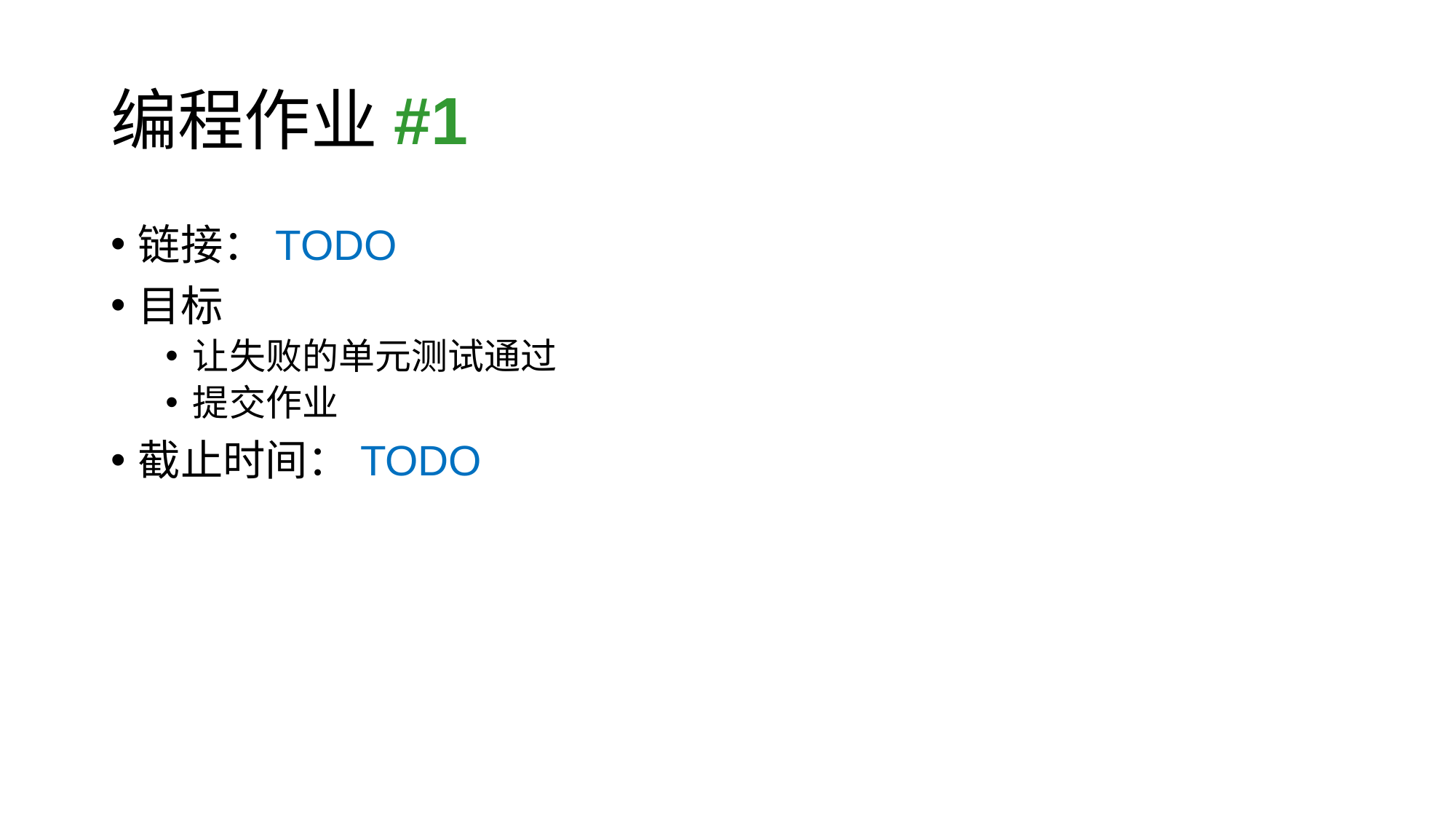

# 编程作业#1
链接：TODO
目标
让失败的单元测试通过
提交作业
截止时间：TODO